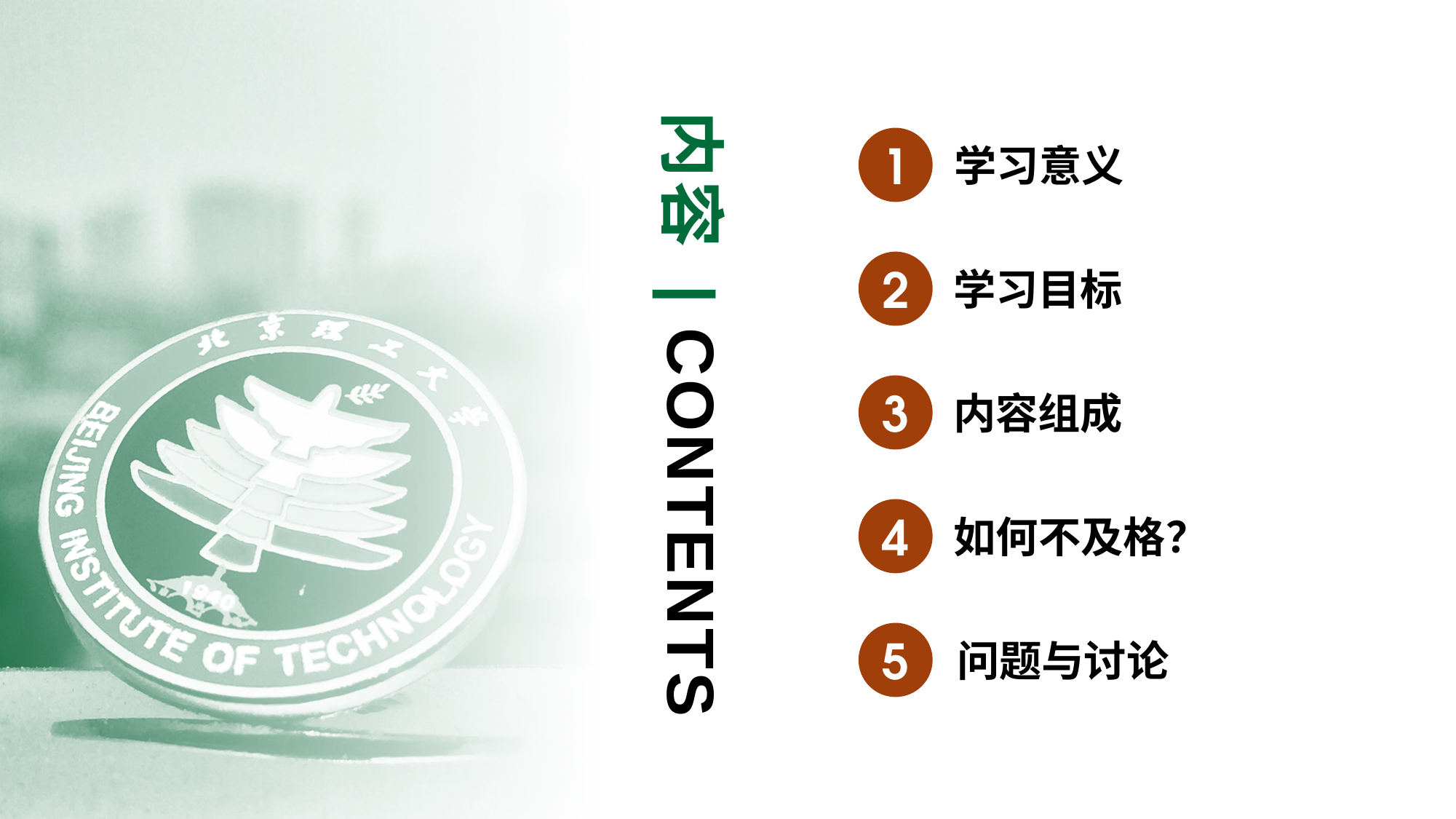

内容 | CONTENTS
1
学习意义
2
学习目标
3
内容组成
4
如何不及格？
5
问题与讨论